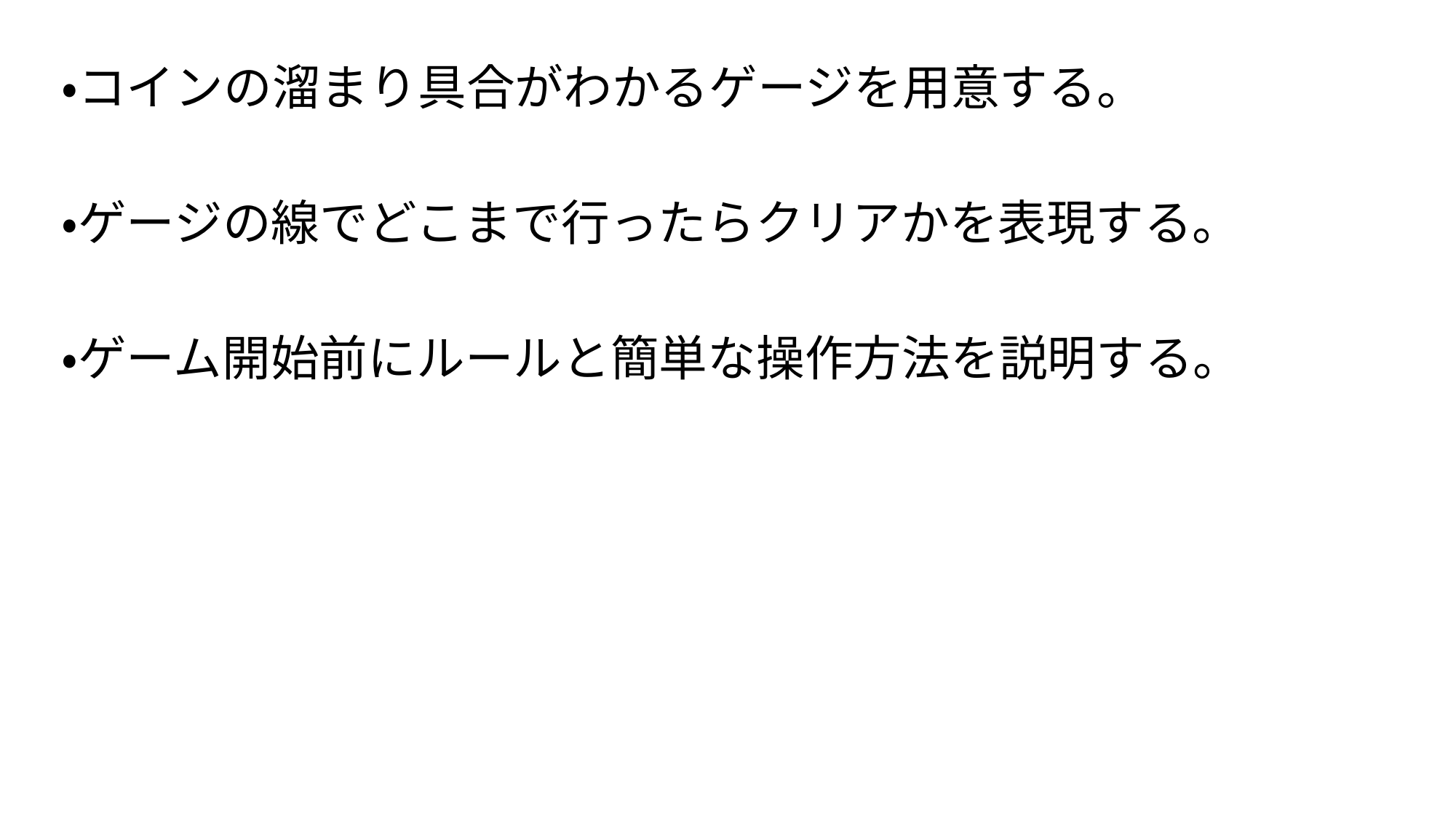

・コインの溜まり具合がわかるゲージを用意する。

・ゲージの線でどこまで行ったらクリアかを表現する。

・ゲーム開始前にルールと簡単な操作方法を説明する。